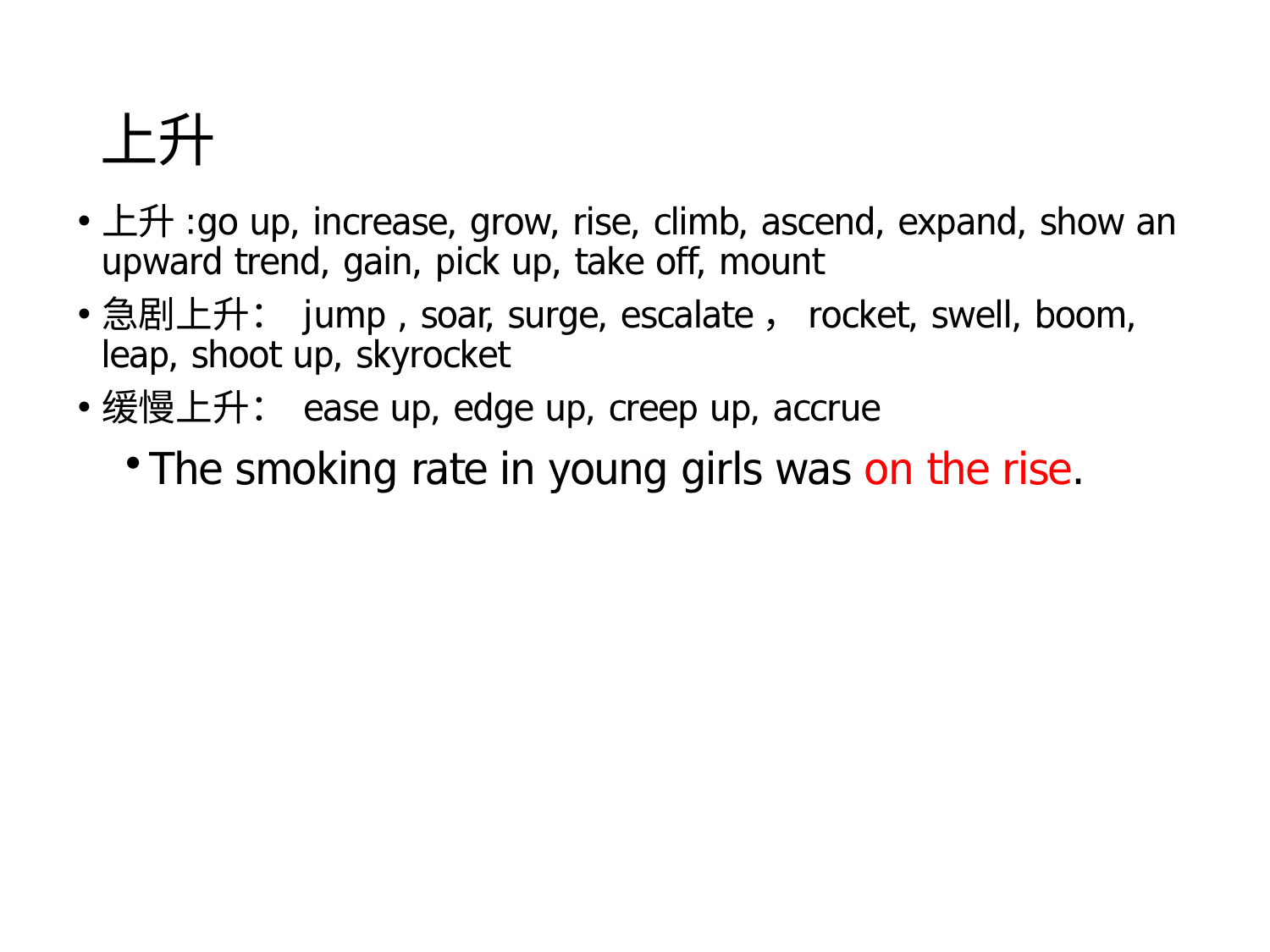

# 上升
上升:go up, increase, grow, rise, climb, ascend, expand, show an upward trend, gain, pick up, take off, mount
急剧上升： jump , soar, surge, escalate，rocket, swell, boom, leap, shoot up, skyrocket
缓慢上升： ease up, edge up, creep up, accrue
The smoking rate in young girls was on the rise.